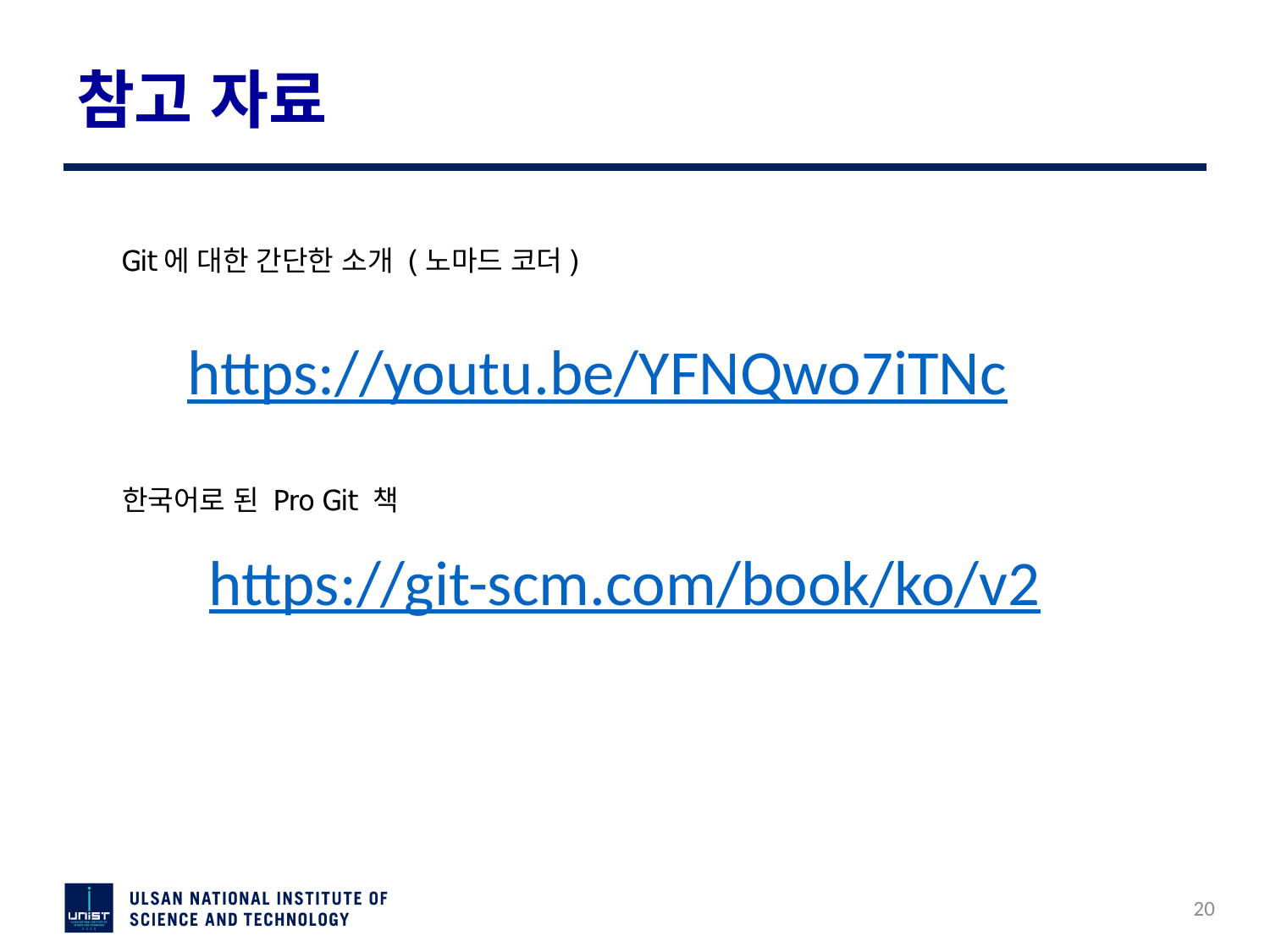

# 참고 자료
Git에 대한 간단한 소개 (노마드 코더)
https://youtu.be/YFNQwo7iTNc
한국어로 된 Pro Git 책
https://git-scm.com/book/ko/v2